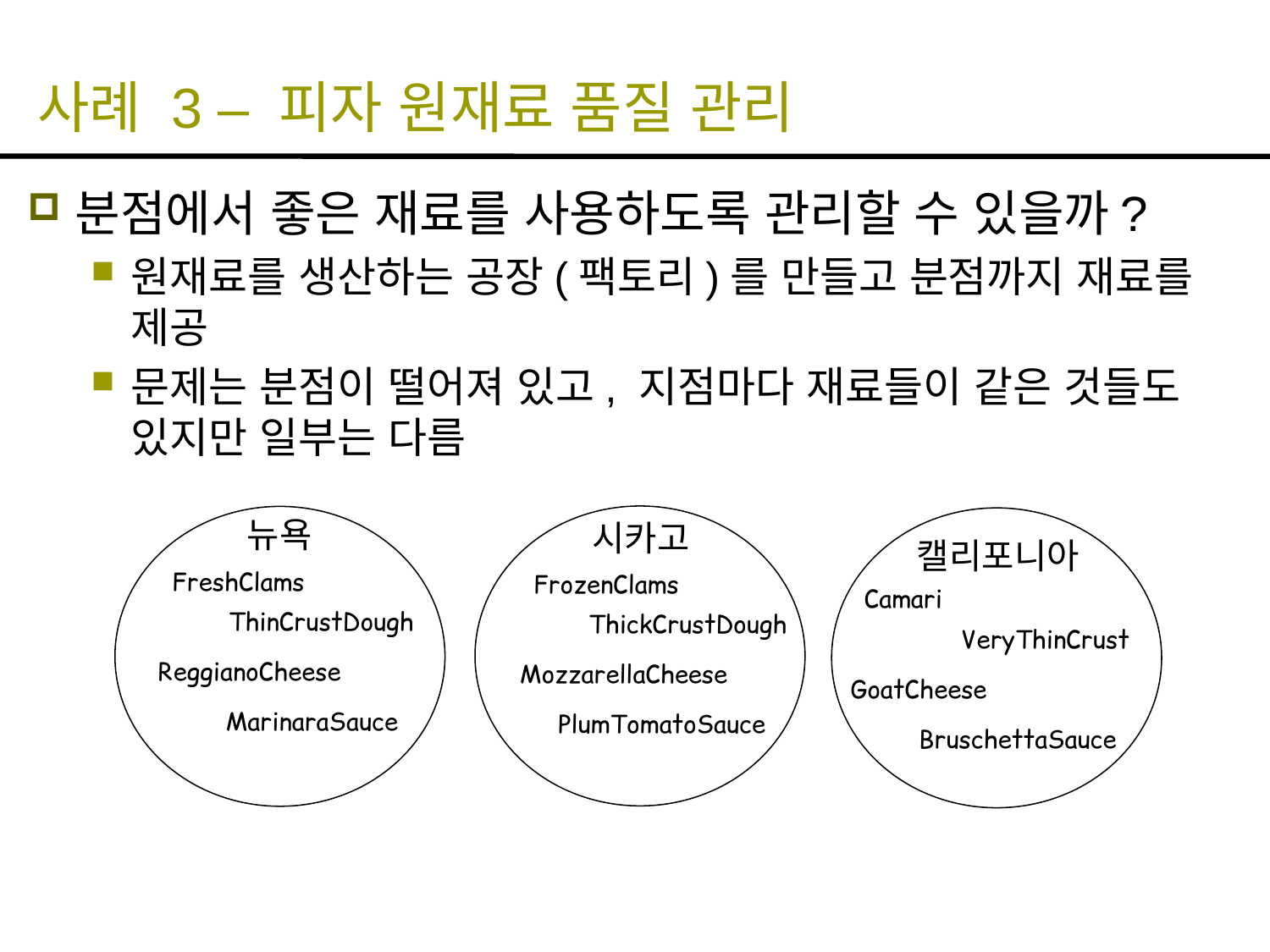

# 사례 3 – 피자 원재료 품질 관리
분점에서 좋은 재료를 사용하도록 관리할 수 있을까?
원재료를 생산하는 공장(팩토리)를 만들고 분점까지 재료를 제공
문제는 분점이 떨어져 있고, 지점마다 재료들이 같은 것들도 있지만 일부는 다름

시카고
FrozenClams
ThickCrustDough
MozzarellaCheese
PlumTomatoSauce

뉴욕
FreshClams
ThinCrustDough
ReggianoCheese
MarinaraSauce

캘리포니아
Camari
VeryThinCrust
GoatCheese
BruschettaSauce